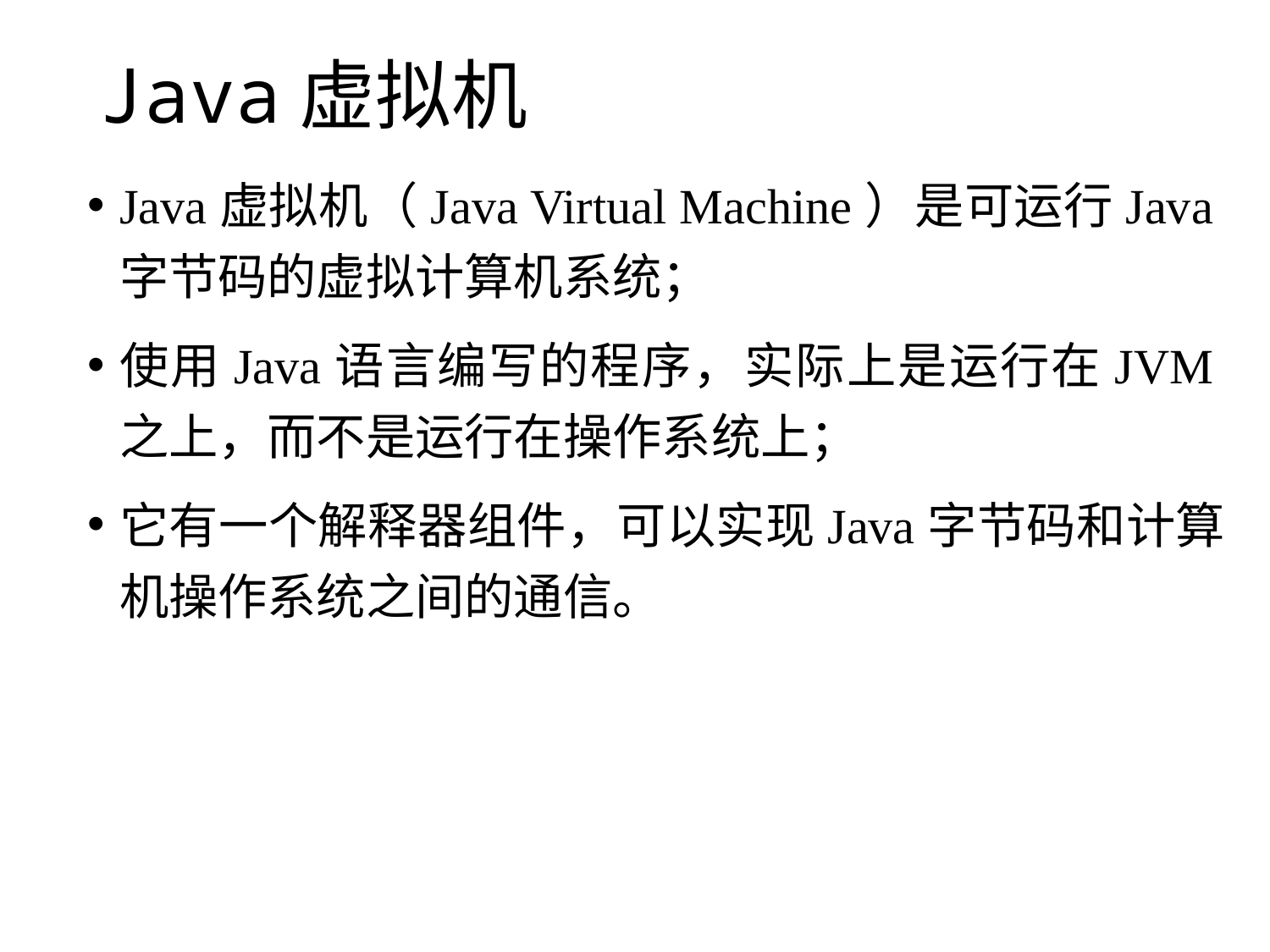

Java虚拟机
Java虚拟机（Java Virtual Machine）是可运行Java字节码的虚拟计算机系统；
使用Java语言编写的程序，实际上是运行在JVM之上，而不是运行在操作系统上；
它有一个解释器组件，可以实现Java字节码和计算机操作系统之间的通信。